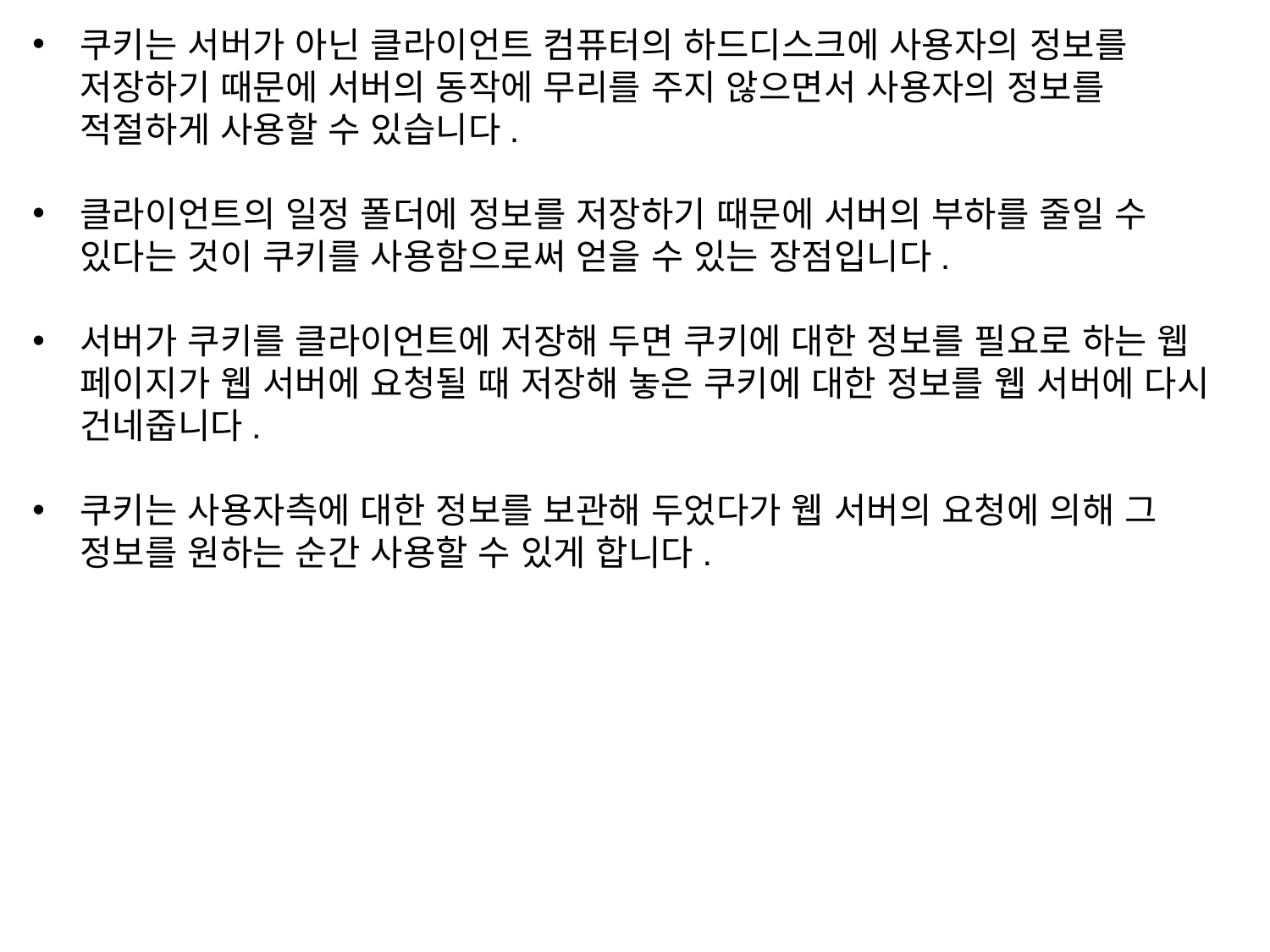

쿠키는 서버가 아닌 클라이언트 컴퓨터의 하드디스크에 사용자의 정보를 저장하기 때문에 서버의 동작에 무리를 주지 않으면서 사용자의 정보를 적절하게 사용할 수 있습니다.

클라이언트의 일정 폴더에 정보를 저장하기 때문에 서버의 부하를 줄일 수 있다는 것이 쿠키를 사용함으로써 얻을 수 있는 장점입니다.

서버가 쿠키를 클라이언트에 저장해 두면 쿠키에 대한 정보를 필요로 하는 웹 페이지가 웹 서버에 요청될 때 저장해 놓은 쿠키에 대한 정보를 웹 서버에 다시 건네줍니다.

쿠키는 사용자측에 대한 정보를 보관해 두었다가 웹 서버의 요청에 의해 그 정보를 원하는 순간 사용할 수 있게 합니다.